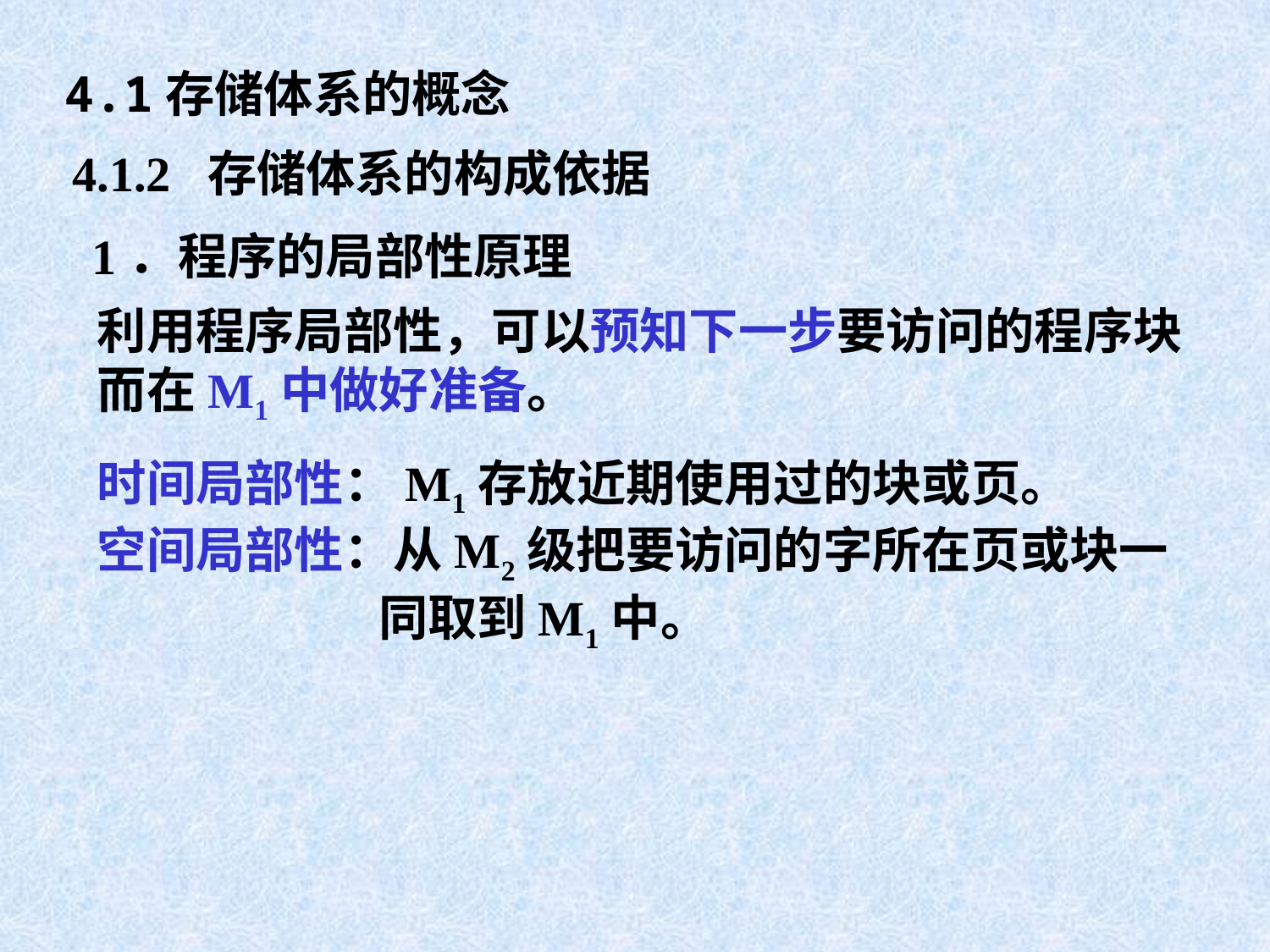

4.1存储体系的概念
4.1.2  存储体系的构成依据
1．程序的局部性原理
利用程序局部性，可以预知下一步要访问的程序块而在M1中做好准备。
时间局部性：M1存放近期使用过的块或页。
空间局部性：从M2级把要访问的字所在页或块一
                        同取到M1中。